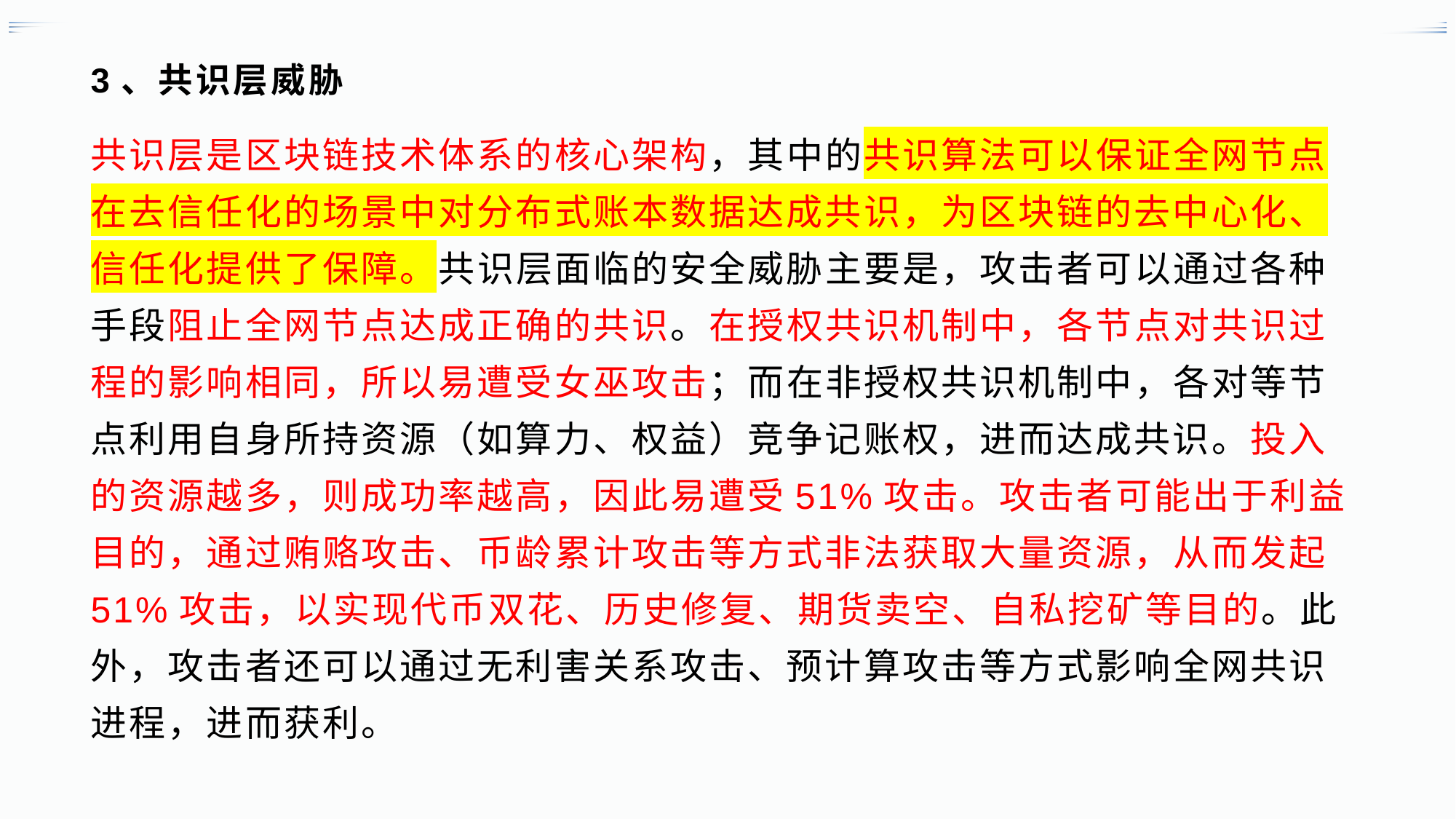

# 3、共识层威胁
共识层是区块链技术体系的核心架构，其中的共识算法可以保证全网节点在去信任化的场景中对分布式账本数据达成共识，为区块链的去中心化、信任化提供了保障。共识层面临的安全威胁主要是，攻击者可以通过各种手段阻止全网节点达成正确的共识。在授权共识机制中，各节点对共识过程的影响相同，所以易遭受女巫攻击；而在非授权共识机制中，各对等节点利用自身所持资源（如算力、权益）竞争记账权，进而达成共识。投入的资源越多，则成功率越高，因此易遭受51%攻击。攻击者可能出于利益目的，通过贿赂攻击、币龄累计攻击等方式非法获取大量资源，从而发起51%攻击，以实现代币双花、历史修复、期货卖空、自私挖矿等目的。此外，攻击者还可以通过无利害关系攻击、预计算攻击等方式影响全网共识进程，进而获利。